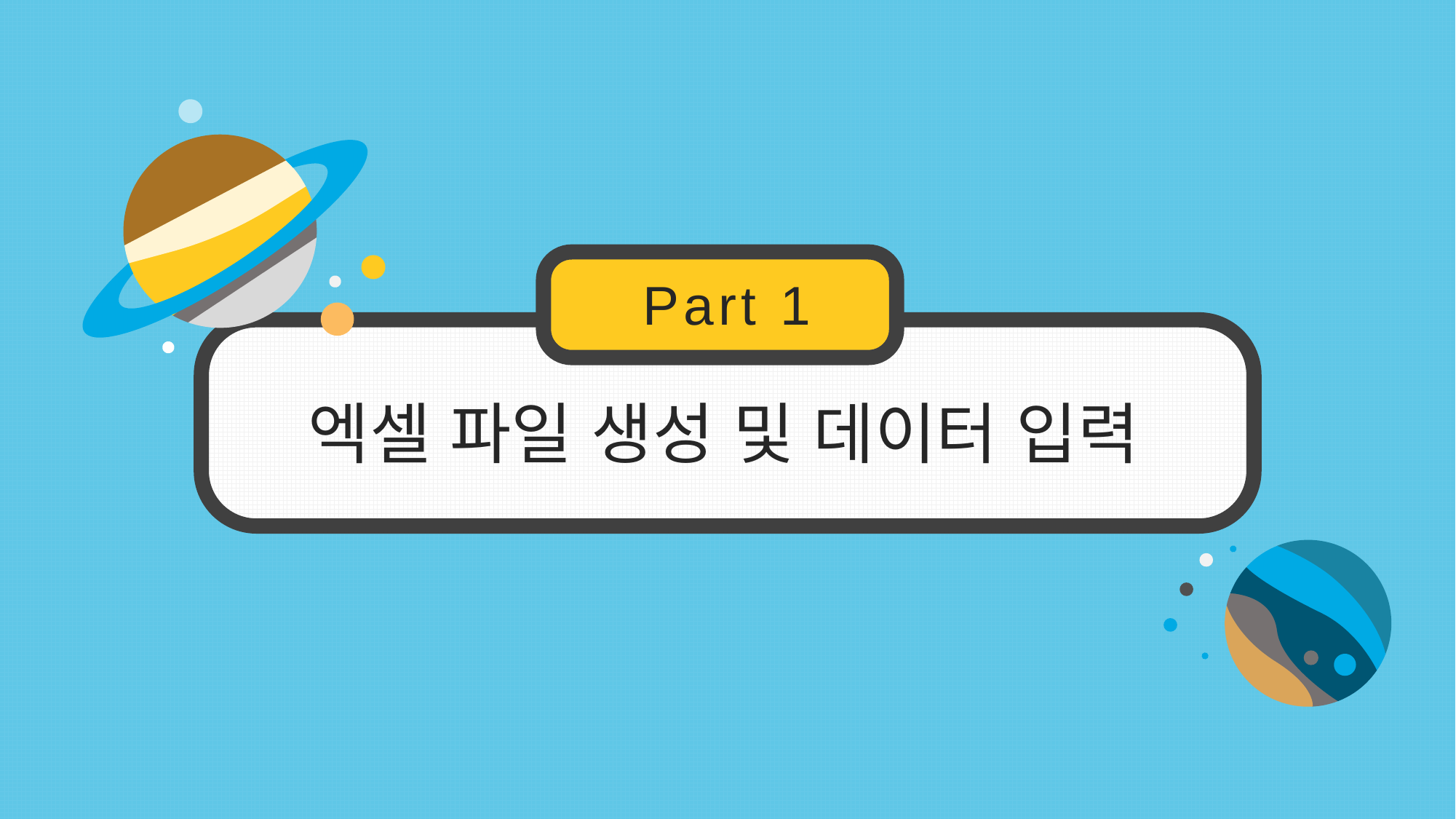

Part 1

엑셀 파일 생성 및 데이터 입력